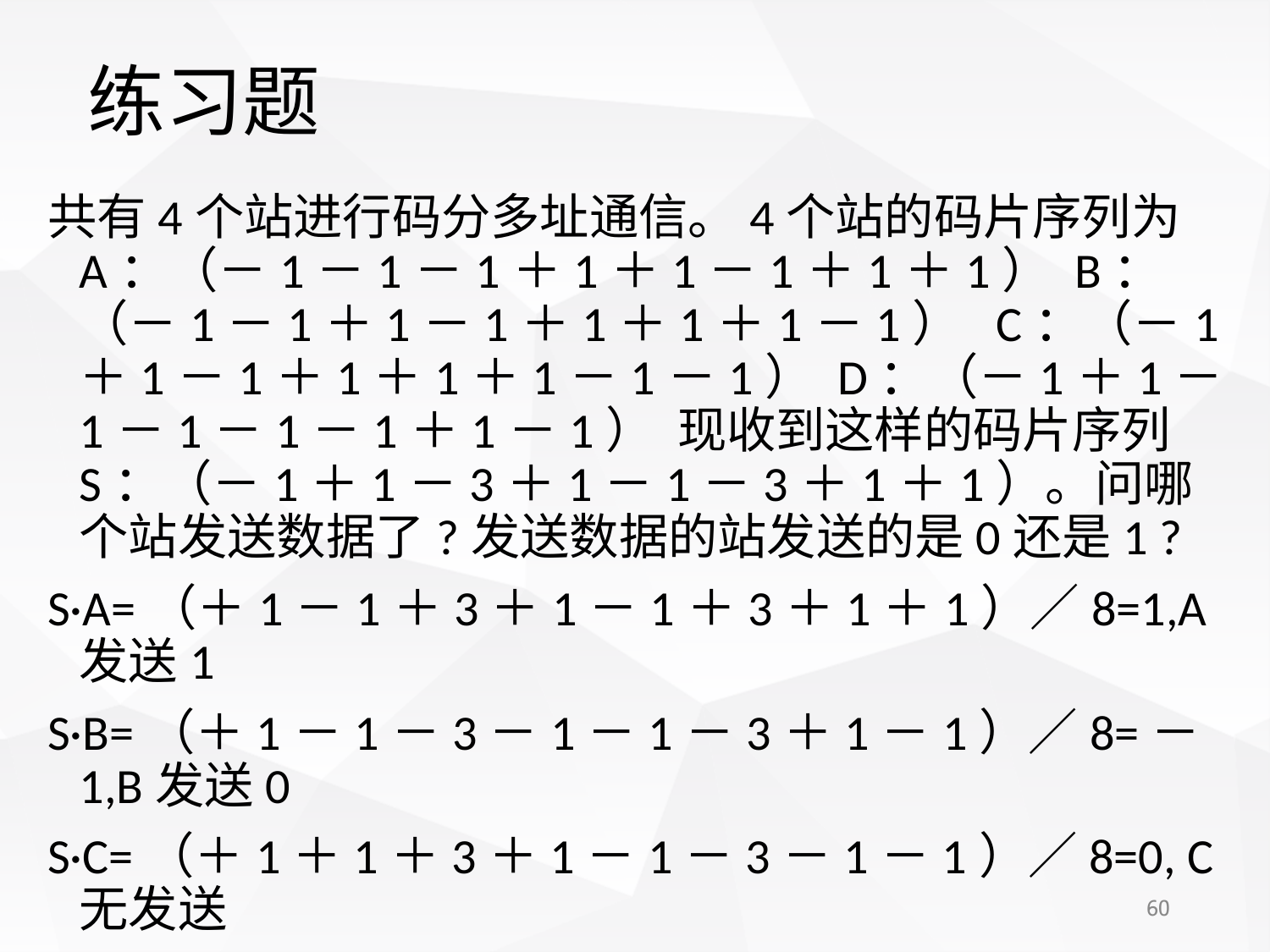

# 练习题
共有4个站进行码分多址通信。4个站的码片序列为  A：（－1－1－1＋1＋1－1＋1＋1） B：（－1－1＋1－1＋1＋1＋1－1）  C：（－1＋1－1＋1＋1＋1－1－1） D：（－1＋1－1－1－1－1＋1－1）  现收到这样的码片序列S：（－1＋1－3＋1－1－3＋1＋1）。问哪个站发送数据了?发送数据的站发送的是0还是1 ?
S·A=（＋1－1＋3＋1－1＋3＋1＋1）／8=1,A发送1
S·B=（＋1－1－3－1－1－3＋1－1）／8=－1,B发送0
S·C=（＋1＋1＋3＋1－1－3－1－1）／8=0, C无发送
S·D=（＋1＋1＋3－1＋1＋3＋1－1）／8=1, D发送1
60